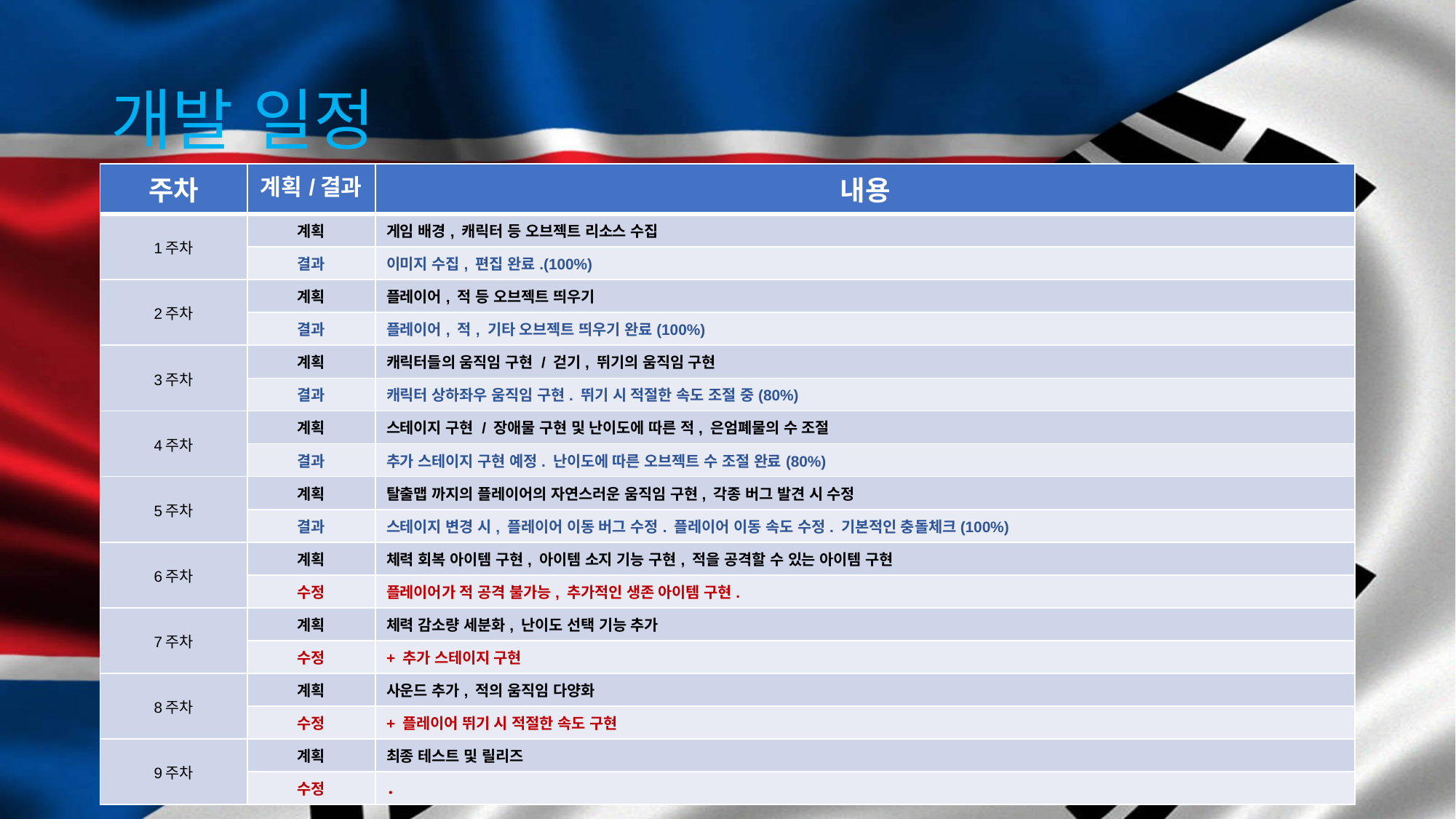

# 개발 일정
| 주차 | 계획/결과 | 내용 |
| --- | --- | --- |
| 1주차 | 계획 | 게임 배경, 캐릭터 등 오브젝트 리소스 수집 |
|  | 결과 | 이미지 수집, 편집 완료.(100%) |
| 2주차 | 계획 | 플레이어, 적 등 오브젝트 띄우기 |
|  | 결과 | 플레이어, 적, 기타 오브젝트 띄우기 완료(100%) |
| 3주차 | 계획 | 캐릭터들의 움직임 구현 / 걷기, 뛰기의 움직임 구현 |
|  | 결과 | 캐릭터 상하좌우 움직임 구현. 뛰기 시 적절한 속도 조절 중(80%) |
| 4주차 | 계획 | 스테이지 구현 / 장애물 구현 및 난이도에 따른 적, 은엄폐물의 수 조절 |
|  | 결과 | 추가 스테이지 구현 예정. 난이도에 따른 오브젝트 수 조절 완료(80%) |
| 5주차 | 계획 | 탈출맵 까지의 플레이어의 자연스러운 움직임 구현, 각종 버그 발견 시 수정 |
|  | 결과 | 스테이지 변경 시, 플레이어 이동 버그 수정. 플레이어 이동 속도 수정. 기본적인 충돌체크(100%) |
| 6주차 | 계획 | 체력 회복 아이템 구현, 아이템 소지 기능 구현, 적을 공격할 수 있는 아이템 구현 |
|  | 수정 | 플레이어가 적 공격 불가능, 추가적인 생존 아이템 구현. |
| 7주차 | 계획 | 체력 감소량 세분화, 난이도 선택 기능 추가 |
|  | 수정 | + 추가 스테이지 구현 |
| 8주차 | 계획 | 사운드 추가, 적의 움직임 다양화 |
|  | 수정 | + 플레이어 뛰기 시 적절한 속도 구현 |
| 9주차 | 계획 | 최종 테스트 및 릴리즈 |
|  | 수정 | ． |